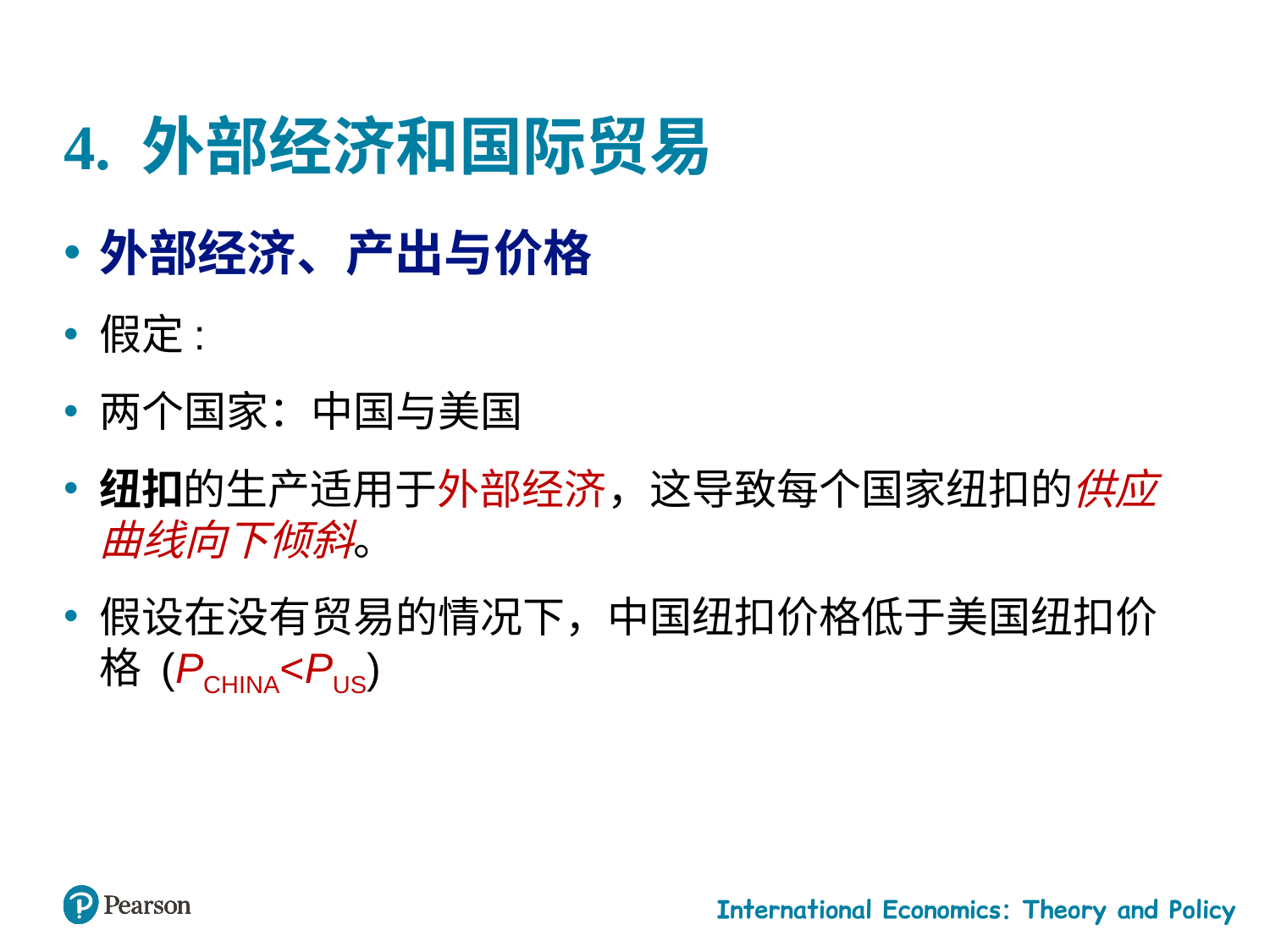

# 4. 外部经济和国际贸易
外部经济、产出与价格
假定:
两个国家：中国与美国
纽扣的生产适用于外部经济，这导致每个国家纽扣的供应曲线向下倾斜。
假设在没有贸易的情况下，中国纽扣价格低于美国纽扣价格 (PCHINA<PUS)